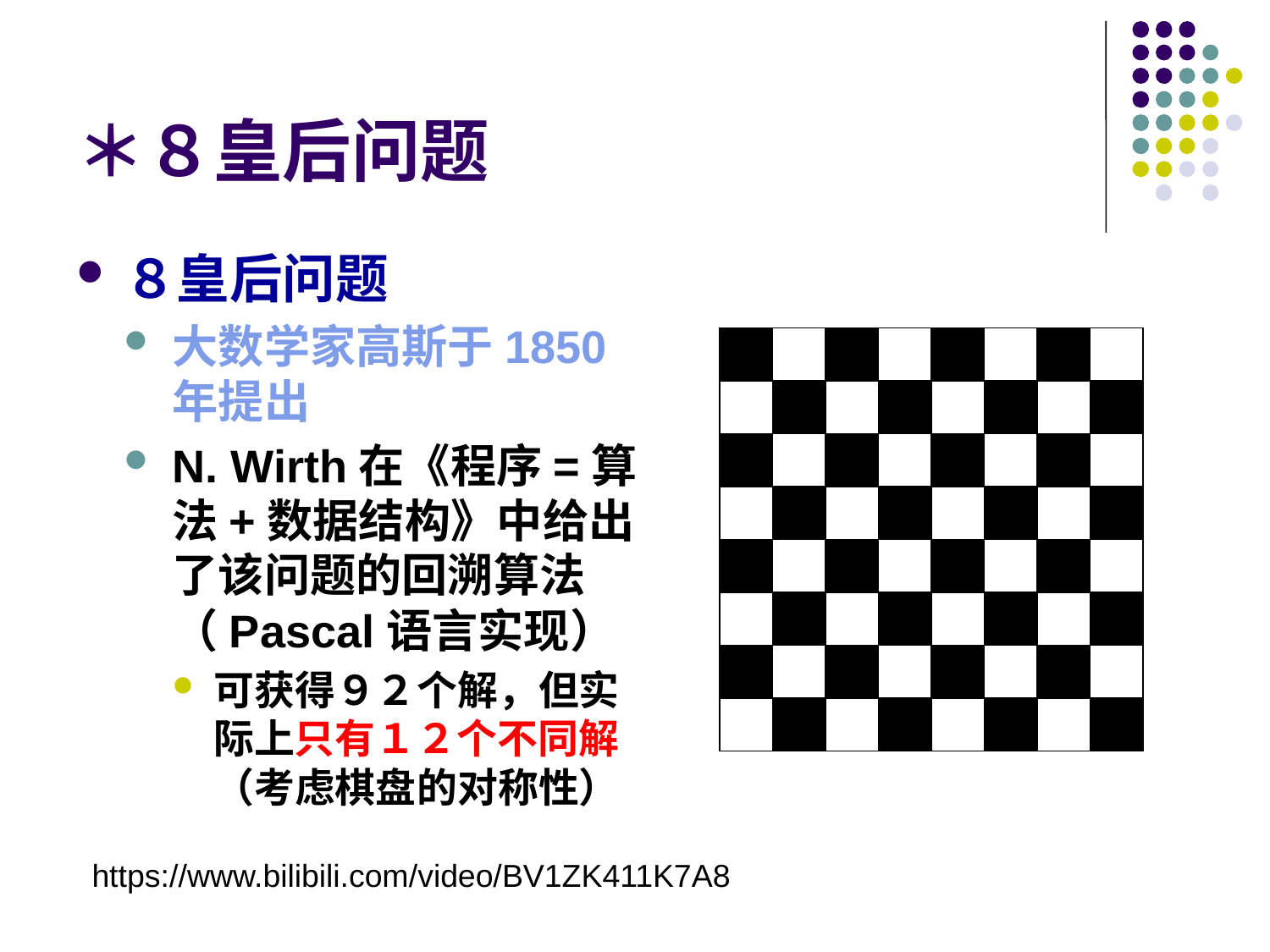

# ＊８皇后问题
８皇后问题
大数学家高斯于1850年提出
N. Wirth在《程序=算法+数据结构》中给出了该问题的回溯算法（Pascal语言实现）
可获得９２个解，但实际上只有１２个不同解（考虑棋盘的对称性）

https://www.bilibili.com/video/BV1ZK411K7A8